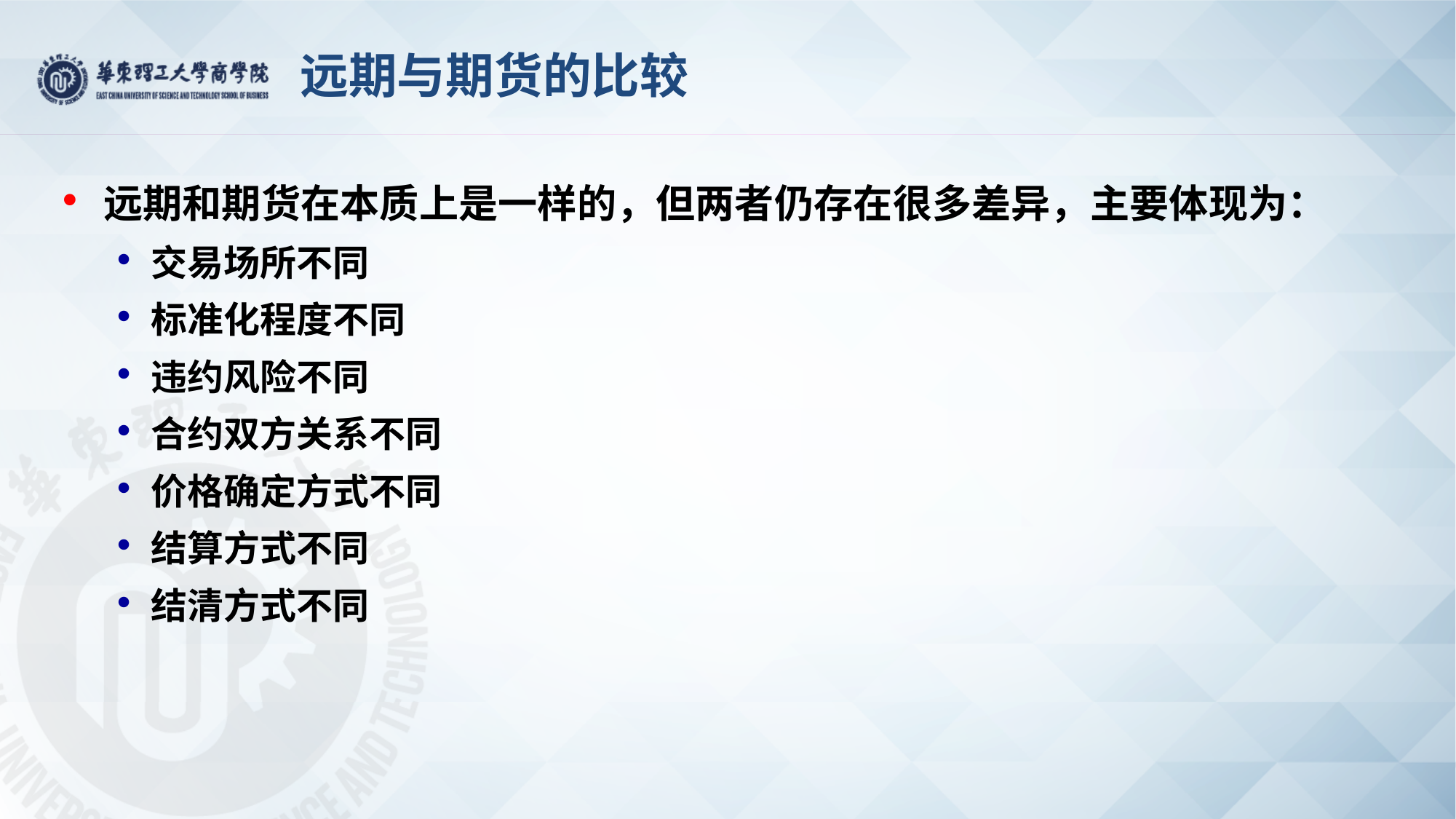

# 远期与期货的比较
远期和期货在本质上是一样的，但两者仍存在很多差异，主要体现为：
交易场所不同
标准化程度不同
违约风险不同
合约双方关系不同
价格确定方式不同
结算方式不同
结清方式不同